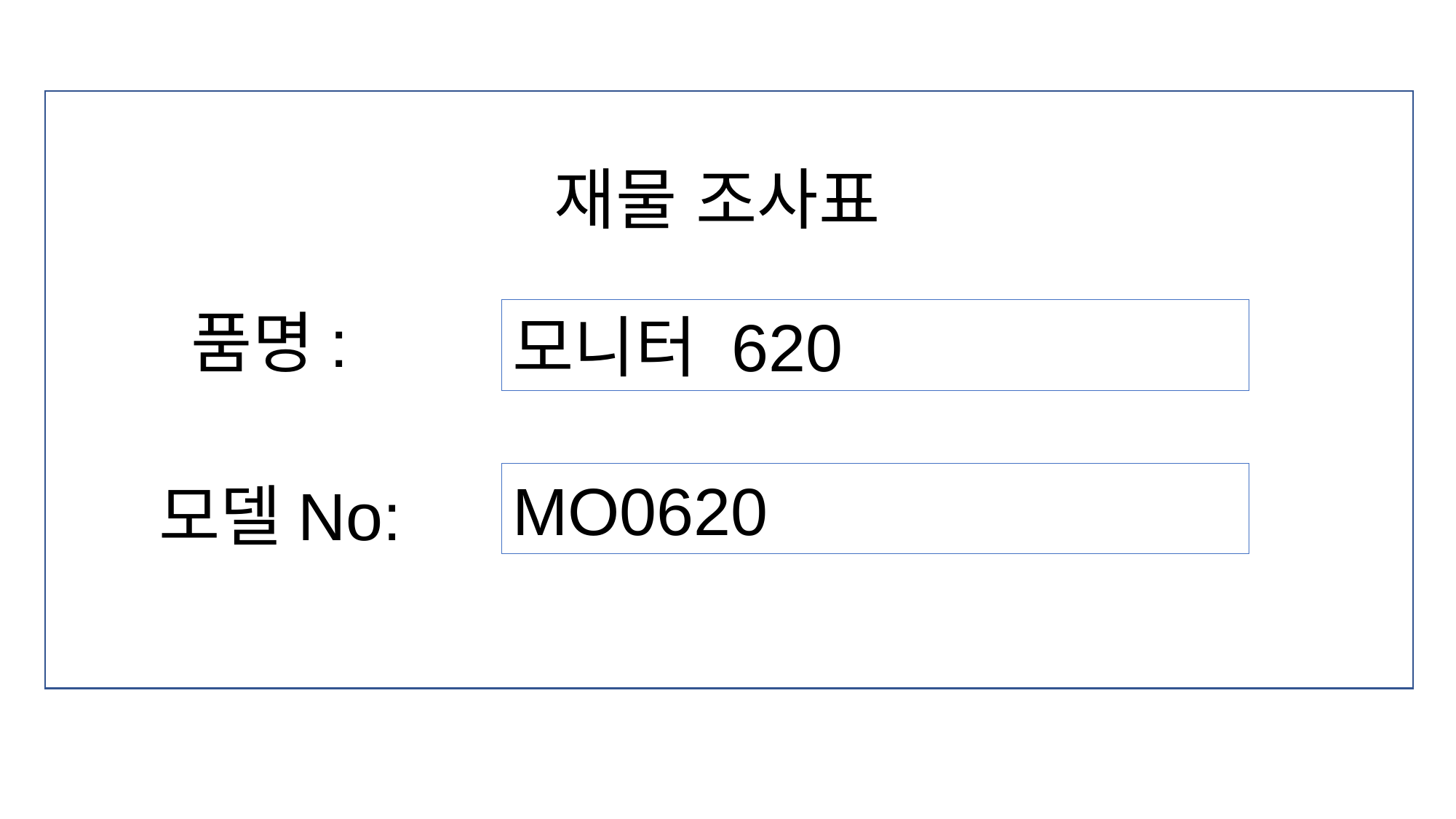

재물 조사표
품명:
모니터 620
MO0620
모델No: